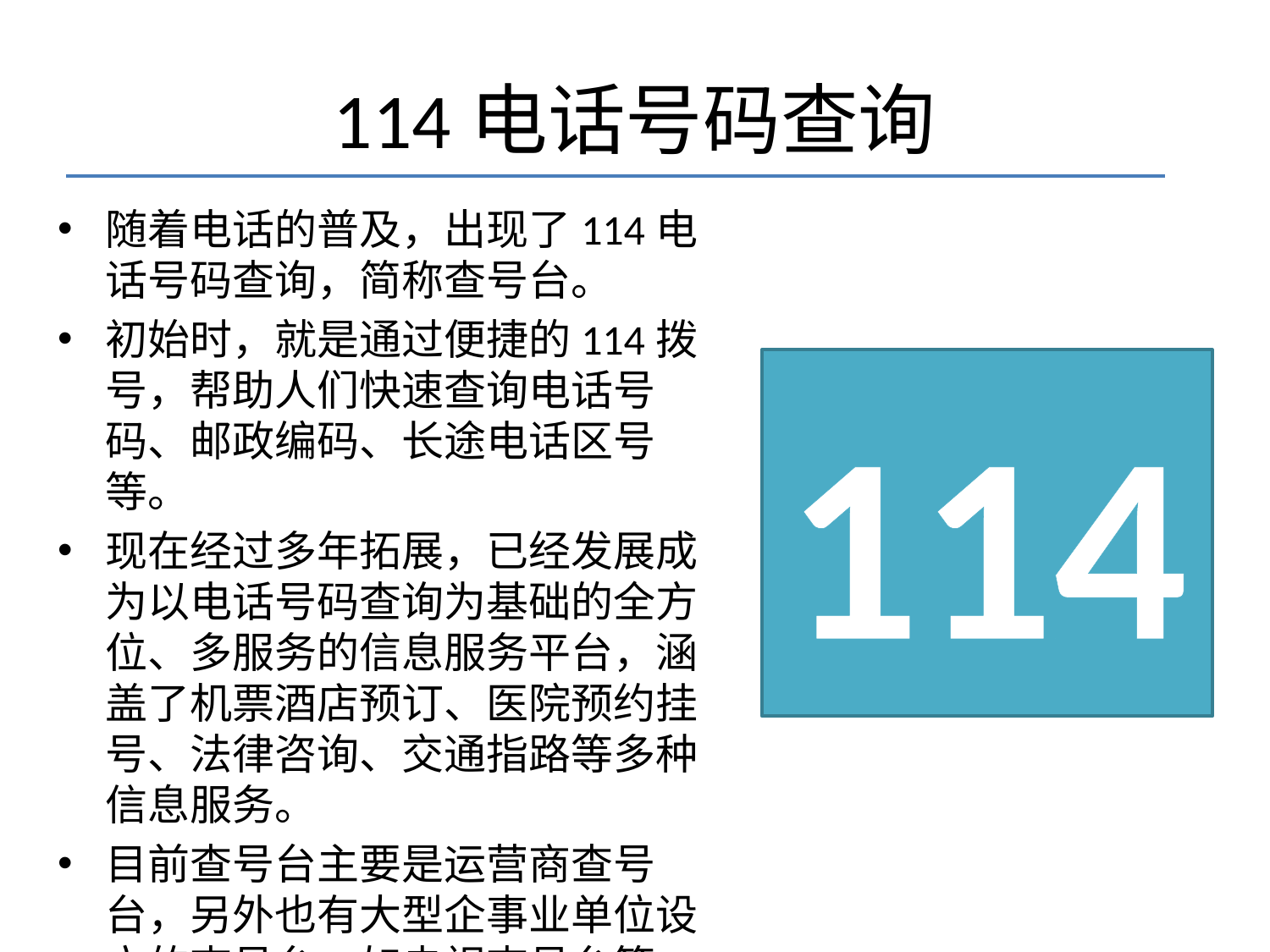

# 114电话号码查询
随着电话的普及，出现了114电话号码查询，简称查号台。
初始时，就是通过便捷的114拨号，帮助人们快速查询电话号码、邮政编码、长途电话区号等。
现在经过多年拓展，已经发展成为以电话号码查询为基础的全方位、多服务的信息服务平台，涵盖了机票酒店预订、医院预约挂号、法律咨询、交通指路等多种信息服务。
目前查号台主要是运营商查号台，另外也有大型企事业单位设立的查号台，如央视查号台等。

114